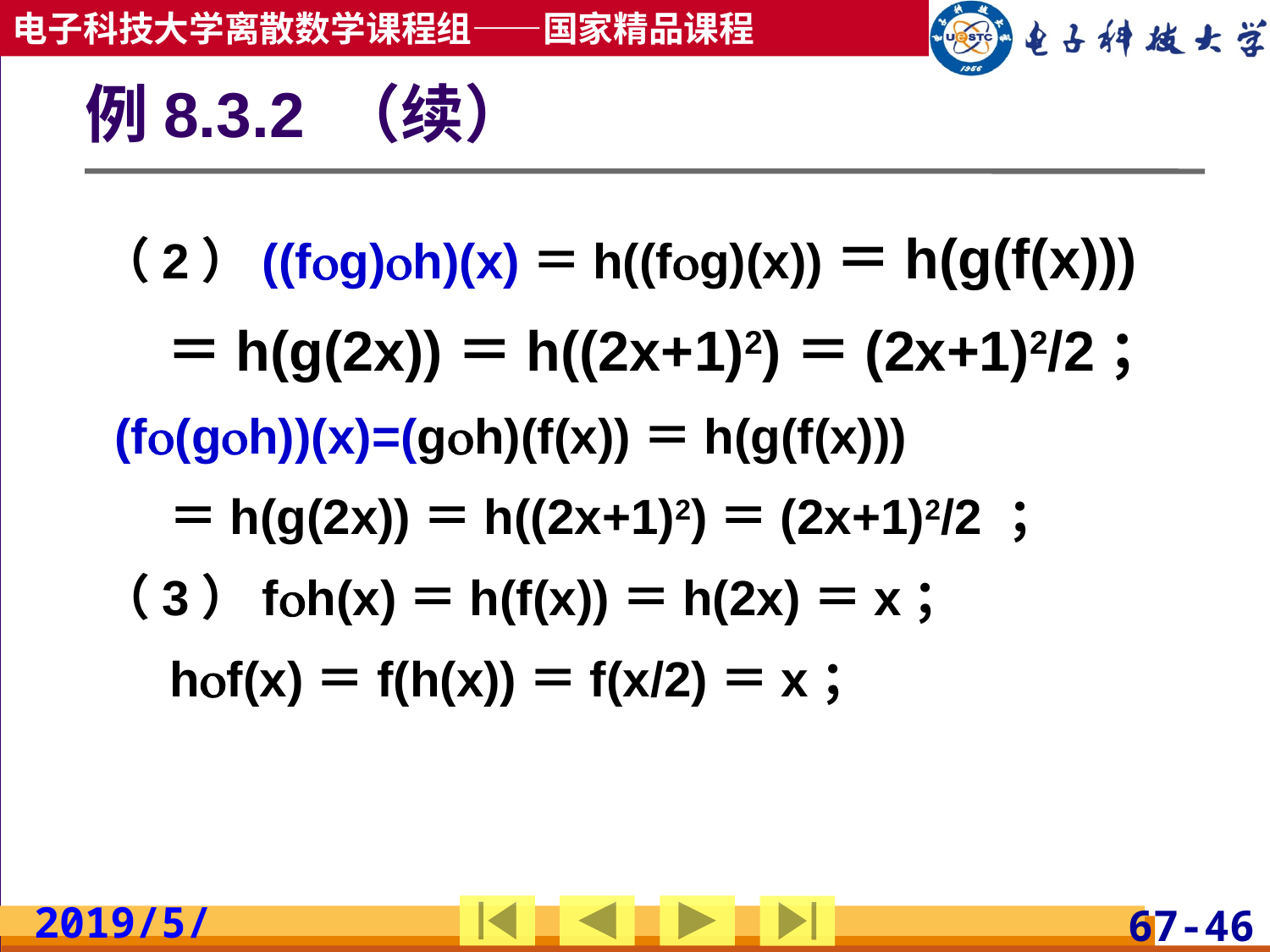

# 例8.3.2 （续）
（2）((fοg)οh)(x)＝h((fοg)(x))＝h(g(f(x)))
    ＝h(g(2x))＝h((2x+1)2)＝(2x+1)2/2；
 (fο(gοh))(x)=(gοh)(f(x))＝h(g(f(x)))
     ＝h(g(2x))＝h((2x+1)2)＝(2x+1)2/2 ；
（3）fοh(x)＝h(f(x))＝h(2x)＝x；
     hοf(x)＝f(h(x))＝f(x/2)＝x；
2019/5/8